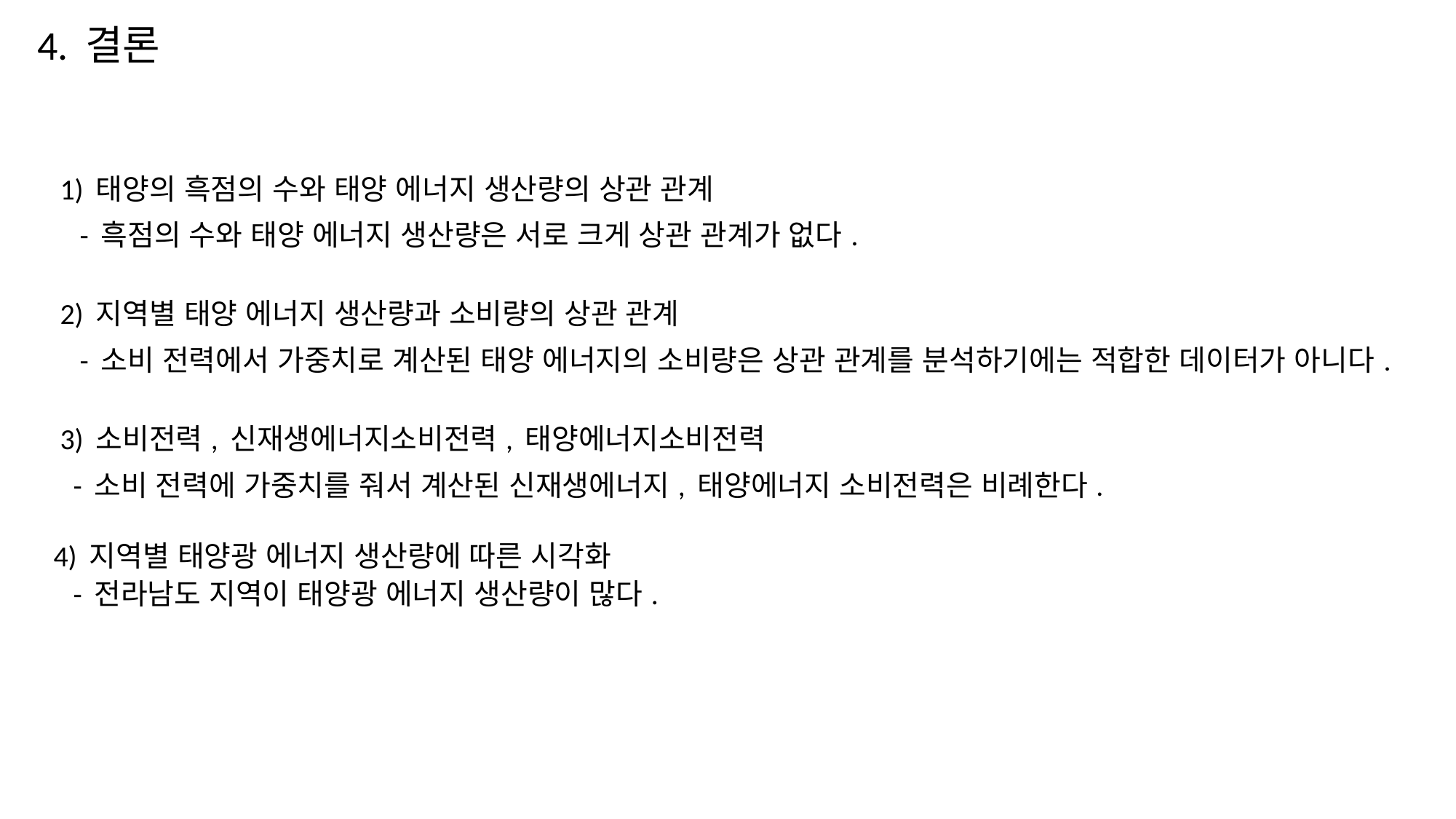

# 4. 결론

 1) 태양의 흑점의 수와 태양 에너지 생산량의 상관 관계
    - 흑점의 수와 태양 에너지 생산량은 서로 크게 상관 관계가 없다.

 2) 지역별 태양 에너지 생산량과 소비량의 상관 관계
    - 소비 전력에서 가중치로 계산된 태양 에너지의 소비량은 상관 관계를 분석하기에는 적합한 데이터가 아니다.

 3) 소비전력, 신재생에너지소비전력, 태양에너지소비전력
   - 소비 전력에 가중치를 줘서 계산된 신재생에너지, 태양에너지 소비전력은 비례한다.

4) 지역별 태양광 에너지 생산량에 따른 시각화
   - 전라남도 지역이 태양광 에너지 생산량이 많다.